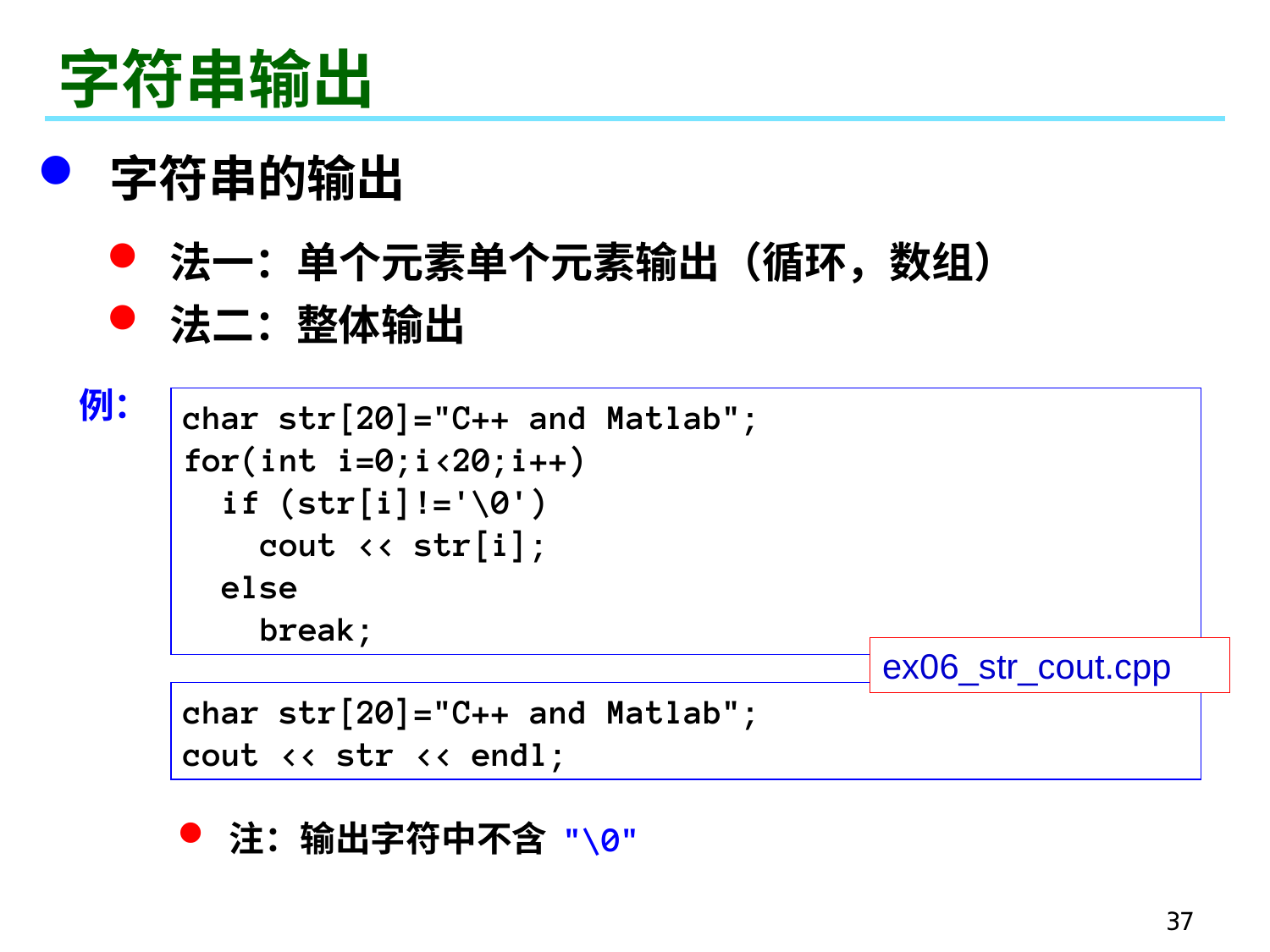

# 字符串输出
 字符串的输出
 法一：单个元素单个元素输出（循环，数组）
 法二：整体输出
例：
char str[20]="C++ and Matlab";
for(int i=0;i<20;i++)
  if (str[i]!='\0')
    cout << str[i];
  else
    break;
ex06_str_cout.cpp
char str[20]="C++ and Matlab";
cout << str << endl;
 注：输出字符中不含 "\0"
37